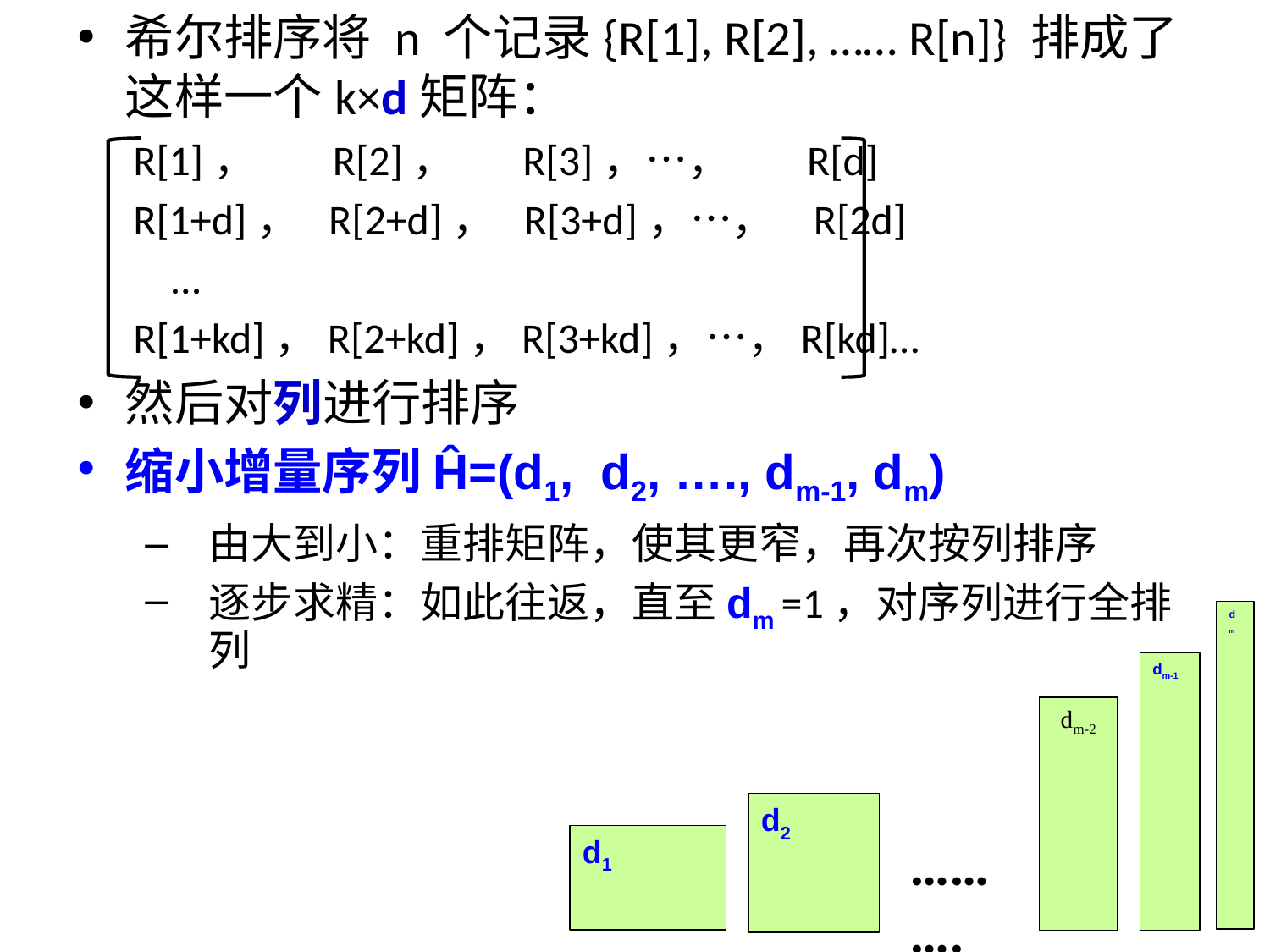

希尔排序将 n 个记录{R[1], R[2], …… R[n]} 排成了这样一个k×d矩阵：
R[1]，       R[2]，      R[3]，…，       R[d]
R[1+d]，  R[2+d]，  R[3+d]，…，   R[2d]
    …
R[1+kd]，R[2+kd]，R[3+kd]，…，R[kd]…
然后对列进行排序
缩小增量序列Ĥ=(d1,  d2, …., dm-1, dm)
由大到小：重排矩阵，使其更窄，再次按列排序
逐步求精：如此往返，直至dm =1，对序列进行全排列

dm
dm-1
dm-2
d2
……….
d1